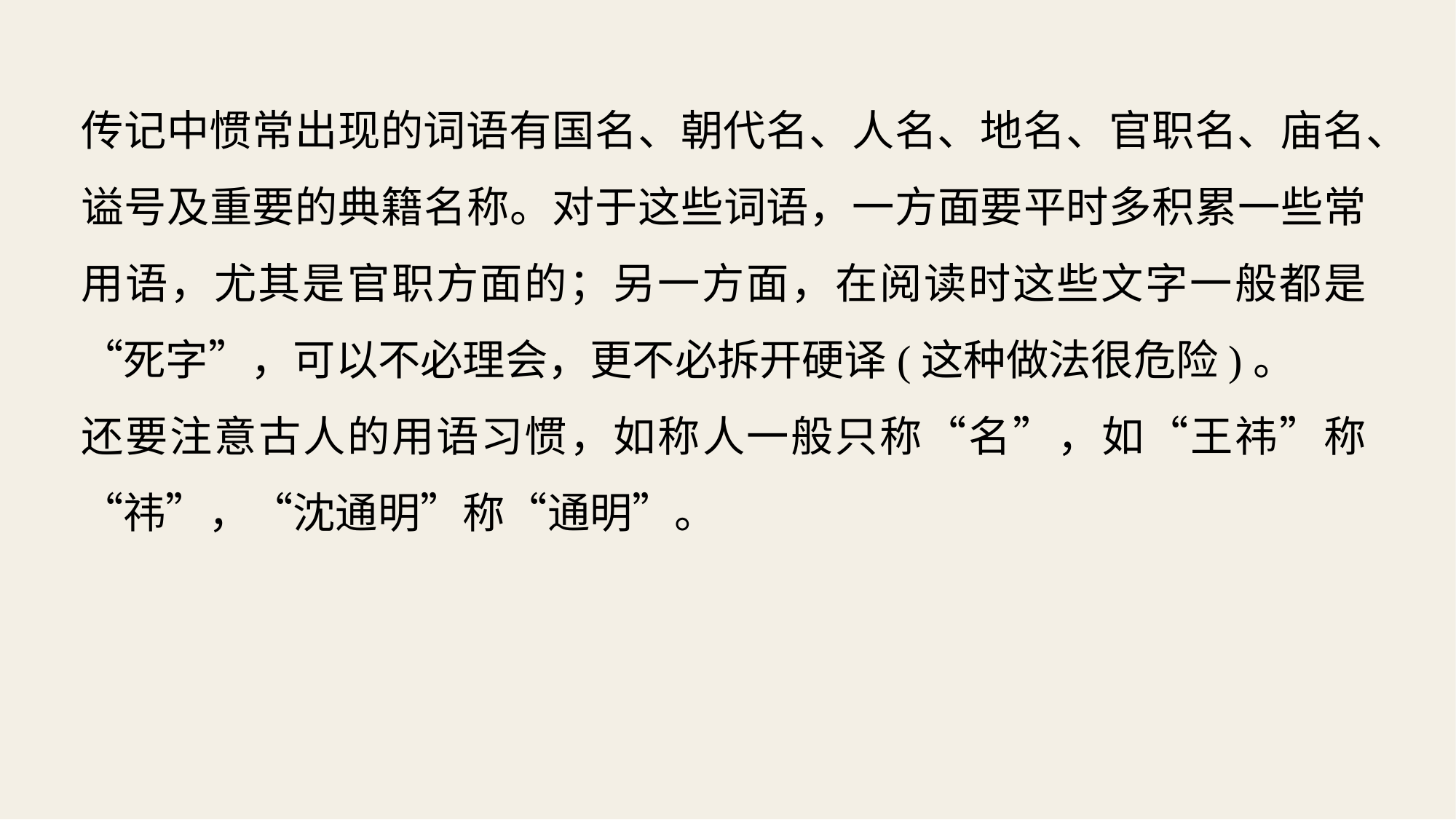

传记中惯常出现的词语有国名、朝代名、人名、地名、官职名、庙名、谥号及重要的典籍名称。对于这些词语，一方面要平时多积累一些常用语，尤其是官职方面的；另一方面，在阅读时这些文字一般都是“死字”，可以不必理会，更不必拆开硬译(这种做法很危险)。
还要注意古人的用语习惯，如称人一般只称“名”，如“王祎”称“祎”，“沈通明”称“通明”。